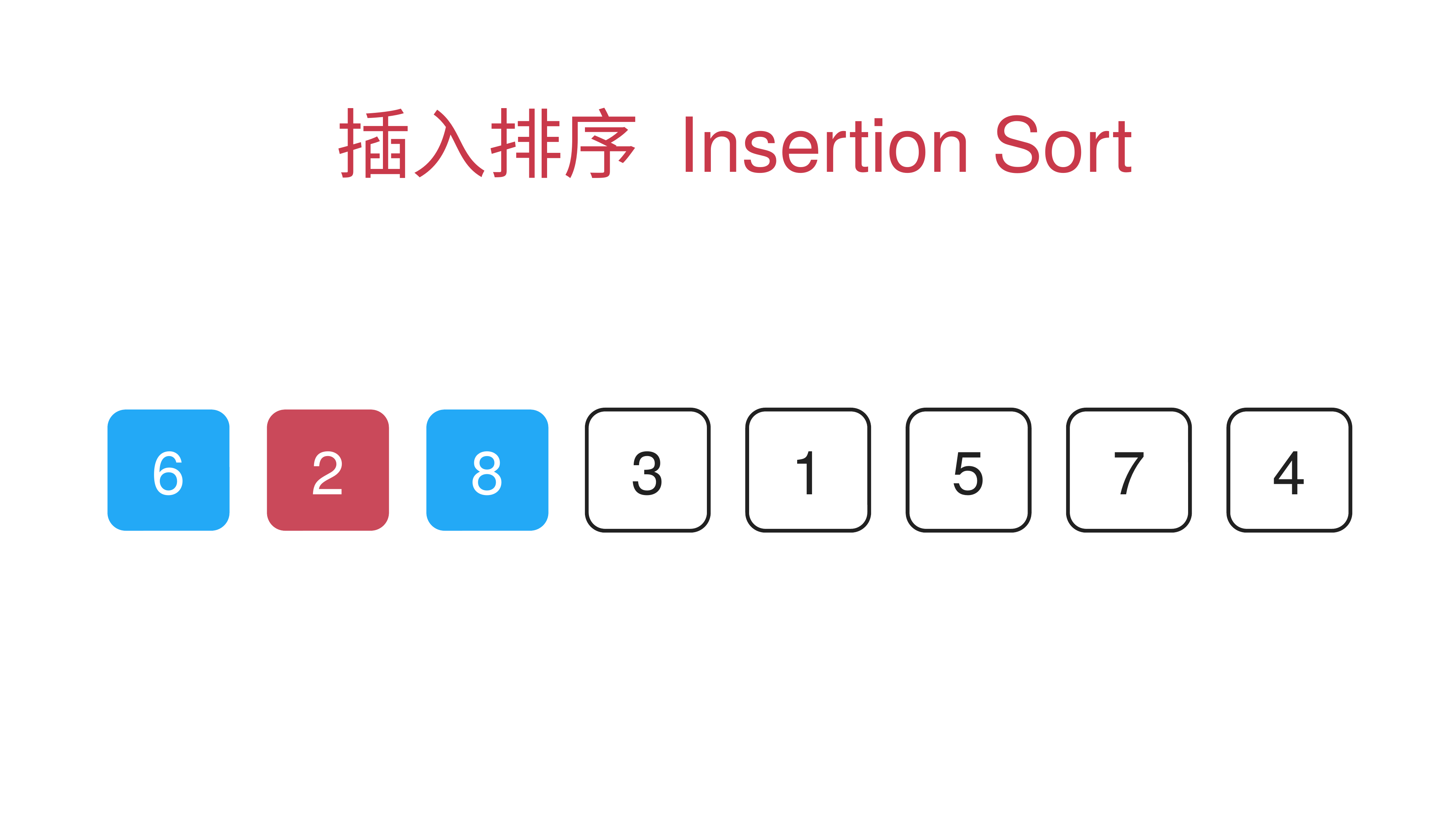

# 插入排序 Insertion Sort
6
2
8
3
1
5
7
4